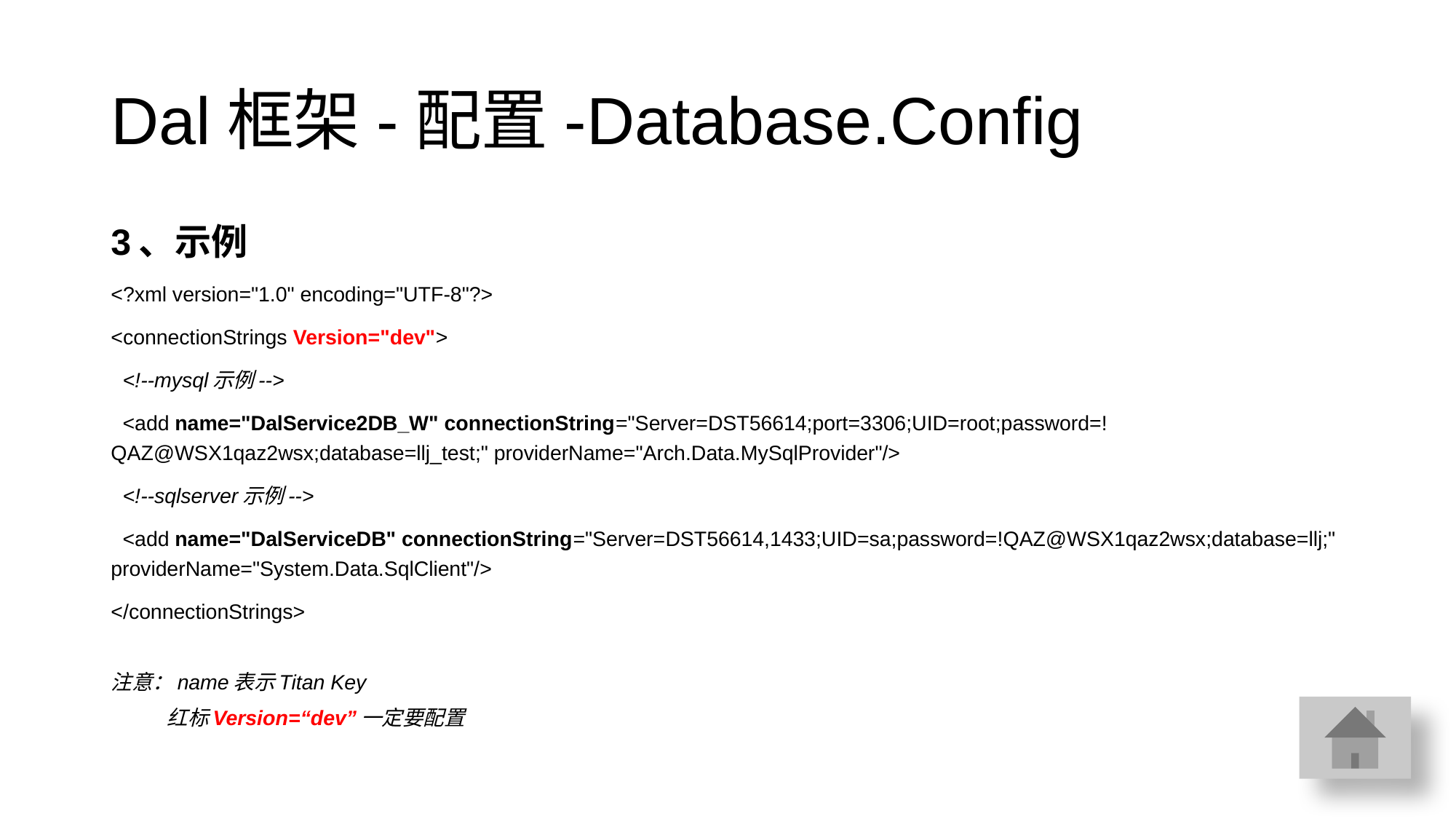

# Dal框架-配置-Database.Config
3、示例
<?xml version="1.0" encoding="UTF-8"?>
<connectionStrings Version="dev">
  <!--mysql示例-->
  <add name="DalService2DB_W" connectionString="Server=DST56614;port=3306;UID=root;password=!QAZ@WSX1qaz2wsx;database=llj_test;" providerName="Arch.Data.MySqlProvider"/>
  <!--sqlserver示例-->
  <add name="DalServiceDB" connectionString="Server=DST56614,1433;UID=sa;password=!QAZ@WSX1qaz2wsx;database=llj;" providerName="System.Data.SqlClient"/>
</connectionStrings>

注意：name表示Titan Key
           红标Version=“dev”一定要配置